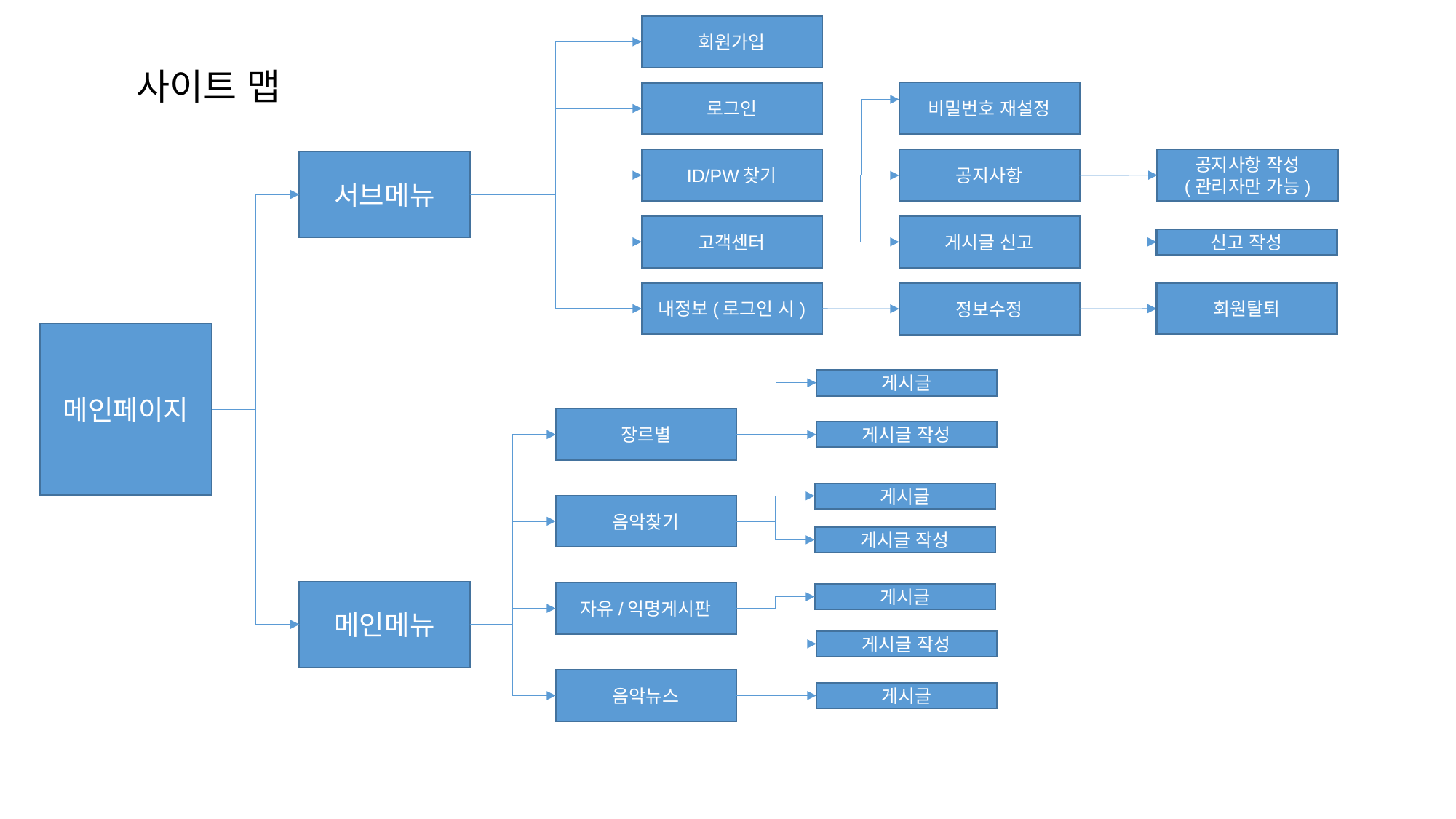

회원가입
사이트 맵
비밀번호 재설정
로그인
ID/PW찾기
공지사항 작성
(관리자만 가능)
공지사항
서브메뉴
고객센터
게시글 신고
신고 작성
내정보(로그인 시)
회원탈퇴
정보수정
메인페이지
게시글
장르별
게시글 작성
게시글
음악찾기
게시글 작성
메인메뉴
자유/익명게시판
게시글
게시글 작성
음악뉴스
게시글